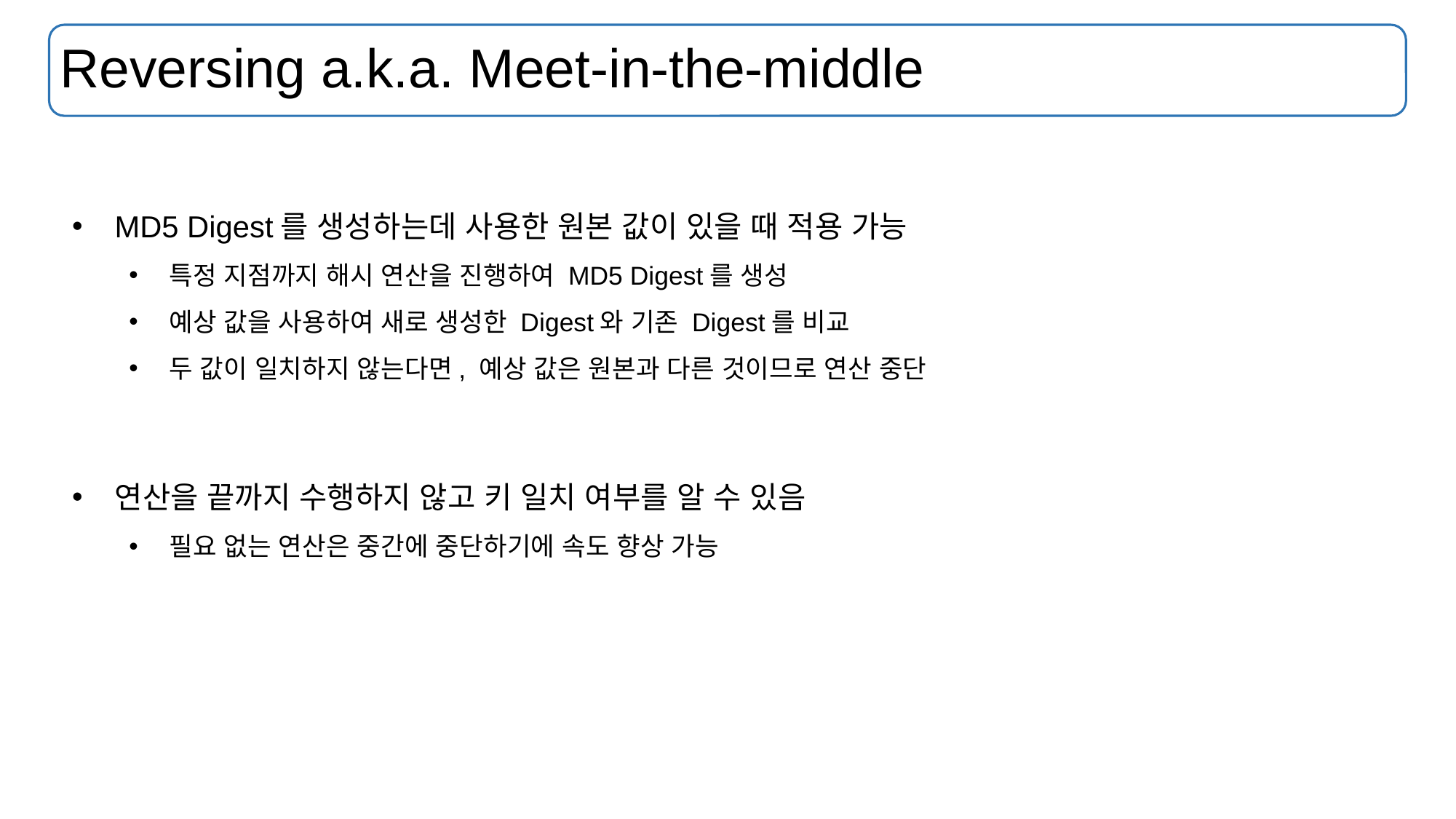

# Reversing a.k.a. Meet-in-the-middle

MD5 Digest를 생성하는데 사용한 원본 값이 있을 때 적용 가능
특정 지점까지 해시 연산을 진행하여 MD5 Digest를 생성
예상 값을 사용하여 새로 생성한 Digest와 기존 Digest를 비교
두 값이 일치하지 않는다면, 예상 값은 원본과 다른 것이므로 연산 중단

연산을 끝까지 수행하지 않고 키 일치 여부를 알 수 있음
필요 없는 연산은 중간에 중단하기에 속도 향상 가능